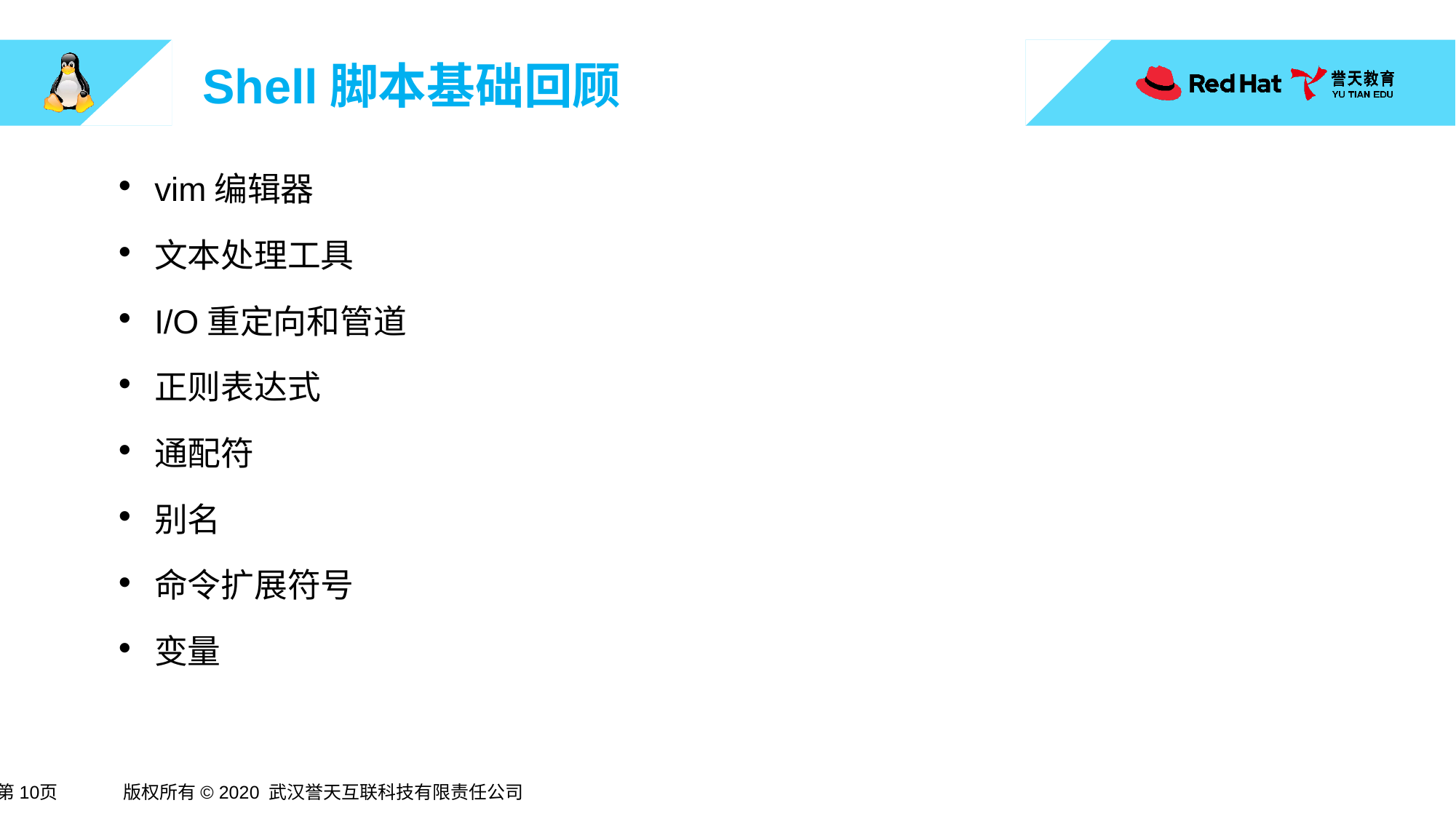

# Shell脚本基础回顾
vim编辑器
文本处理工具
I/O重定向和管道
正则表达式
通配符
别名
命令扩展符号
变量